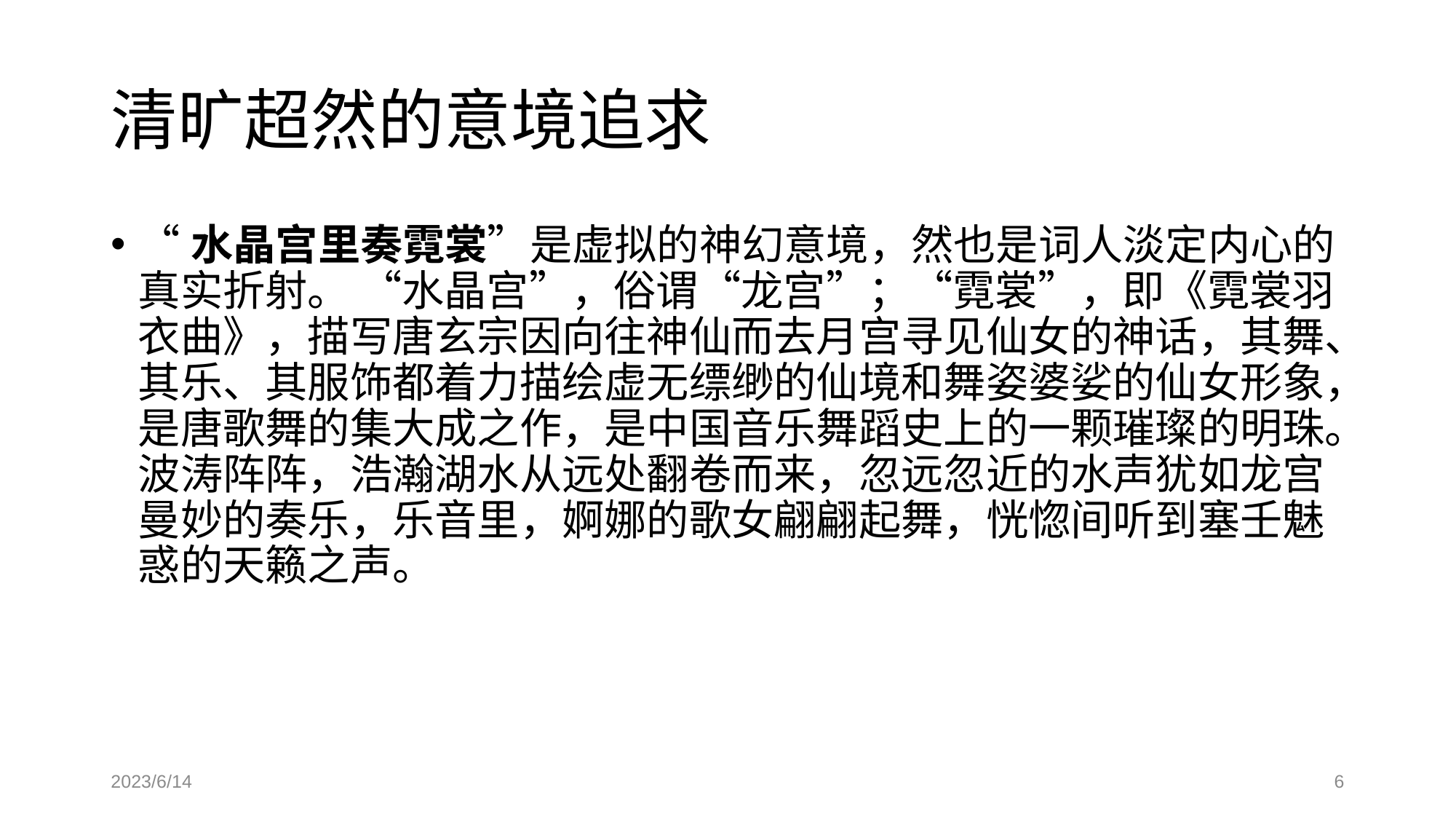

# 清旷超然的意境追求
“水晶宫里奏霓裳”是虚拟的神幻意境，然也是词人淡定内心的真实折射。 “水晶宫”，俗谓“龙宫”；“霓裳”，即《霓裳羽衣曲》，描写唐玄宗因向往神仙而去月宫寻见仙女的神话，其舞、其乐、其服饰都着力描绘虚无缥缈的仙境和舞姿婆娑的仙女形象，是唐歌舞的集大成之作，是中国音乐舞蹈史上的一颗璀璨的明珠。波涛阵阵，浩瀚湖水从远处翻卷而来，忽远忽近的水声犹如龙宫曼妙的奏乐，乐音里，婀娜的歌女翩翩起舞，恍惚间听到塞壬魅惑的天籁之声。
2023/6/14
6